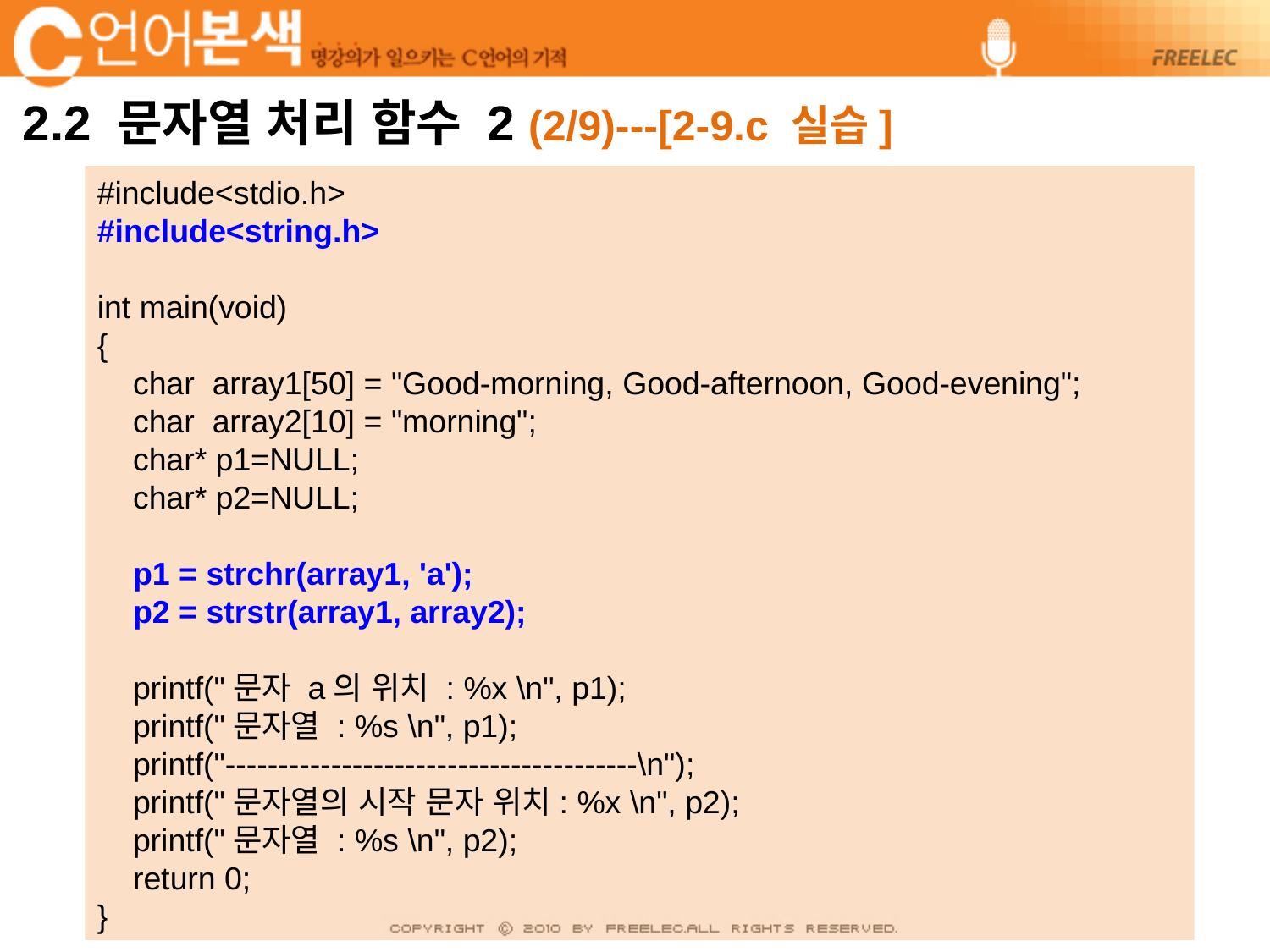

# 2.2 문자열 처리 함수 2 (2/9)---[2-9.c 실습]
#include<stdio.h>
#include<string.h>

int main(void)
{
    char  array1[50] = "Good-morning, Good-afternoon, Good-evening";
    char  array2[10] = "morning";
    char* p1=NULL;
    char* p2=NULL;

    p1 = strchr(array1, 'a');
    p2 = strstr(array1, array2);

    printf("문자 a의 위치 : %x \n", p1);
    printf("문자열 : %s \n", p1);
    printf("---------------------------------------\n");
    printf("문자열의 시작 문자 위치: %x \n", p2);
    printf("문자열 : %s \n", p2);
    return 0;
}